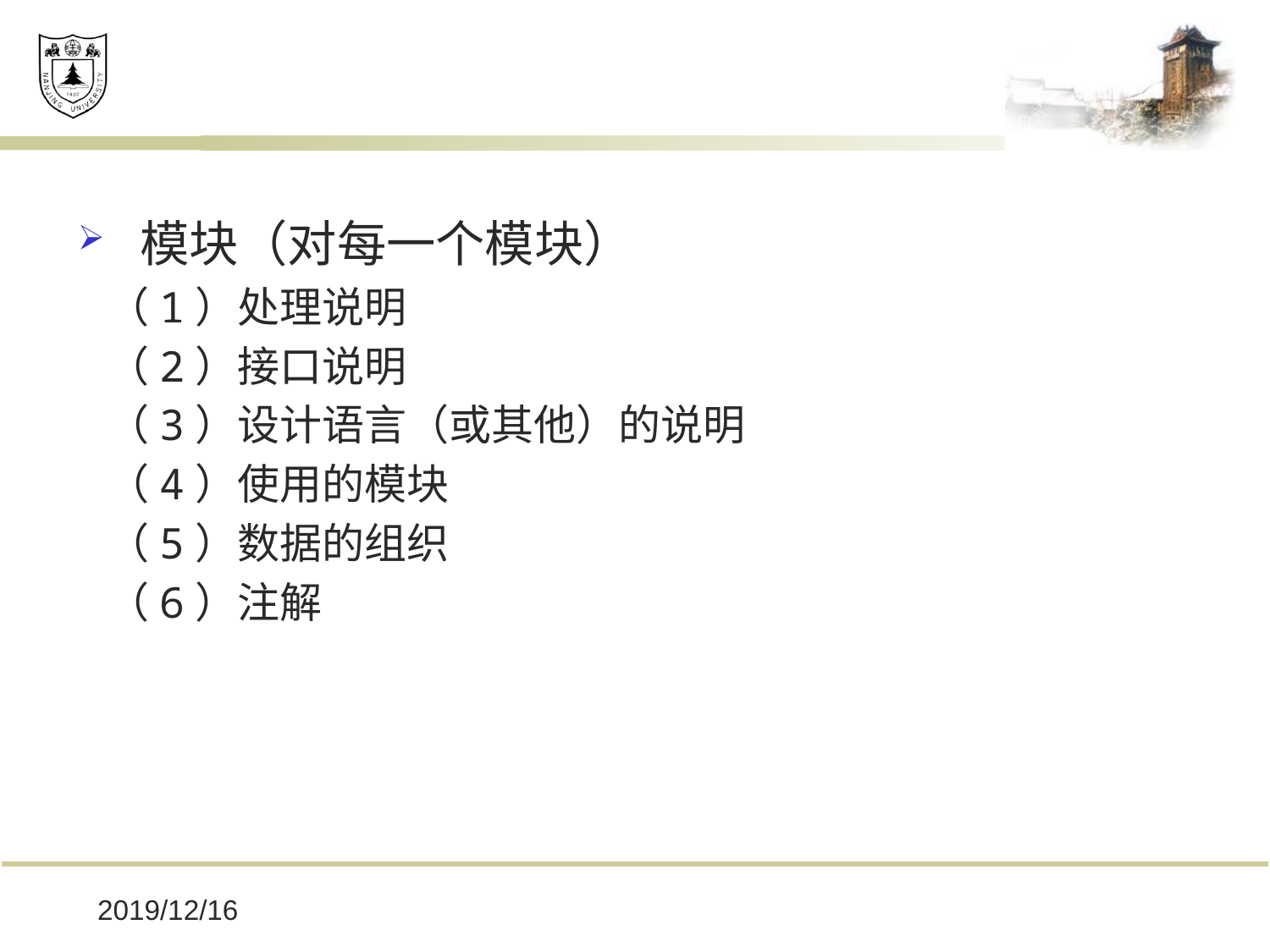

模块（对每一个模块）
  （1）处理说明
  （2）接口说明
  （3）设计语言（或其他）的说明
  （4）使用的模块
  （5）数据的组织
  （6）注解
2019/12/16